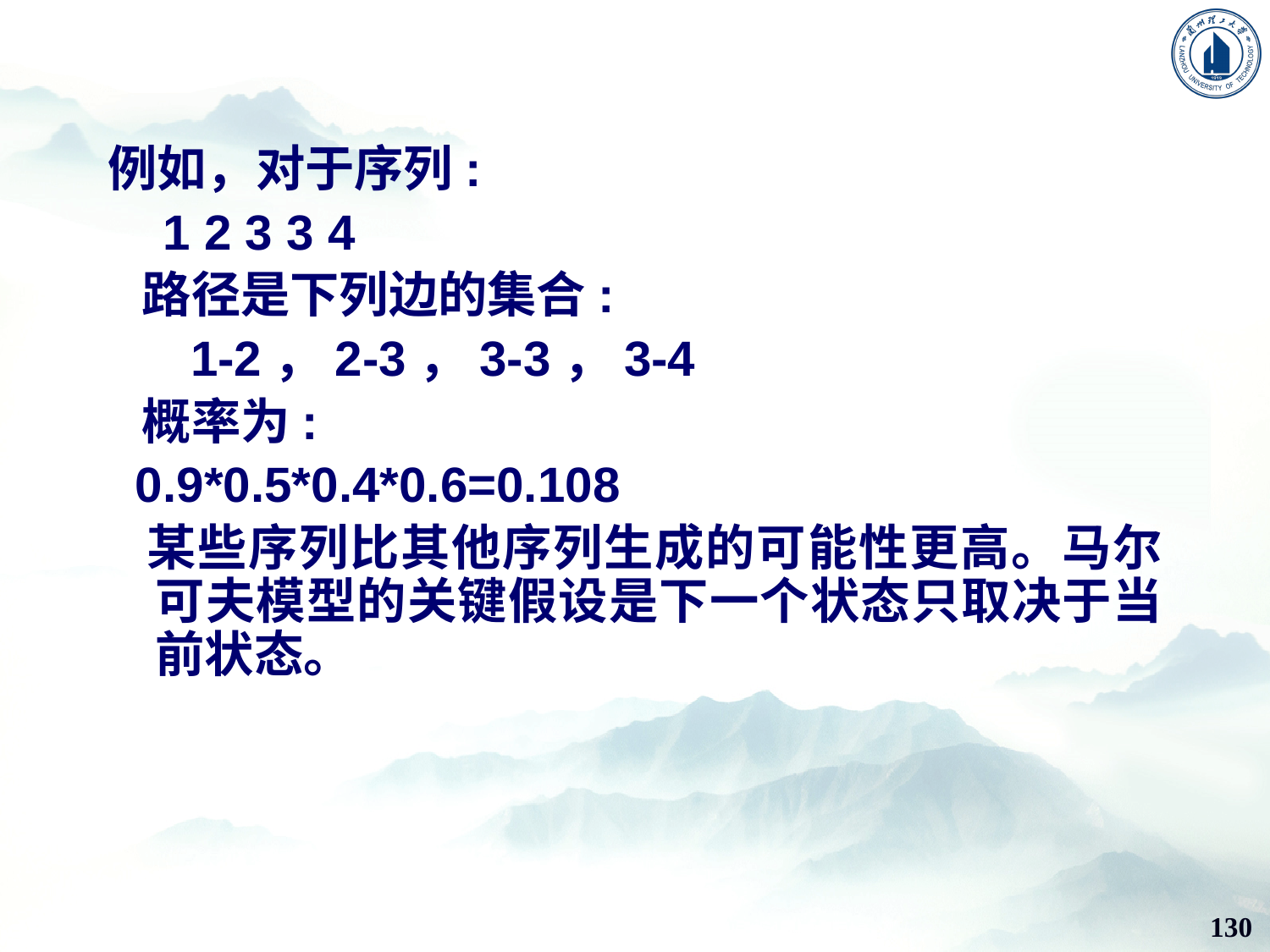

例如，对于序列:
    1 2 3 3 4
  路径是下列边的集合:
      1-2，2-3，3-3，3-4
  概率为:
  0.9*0.5*0.4*0.6=0.108
  某些序列比其他序列生成的可能性更高。马尔可夫模型的关键假设是下一个状态只取决于当前状态。
130